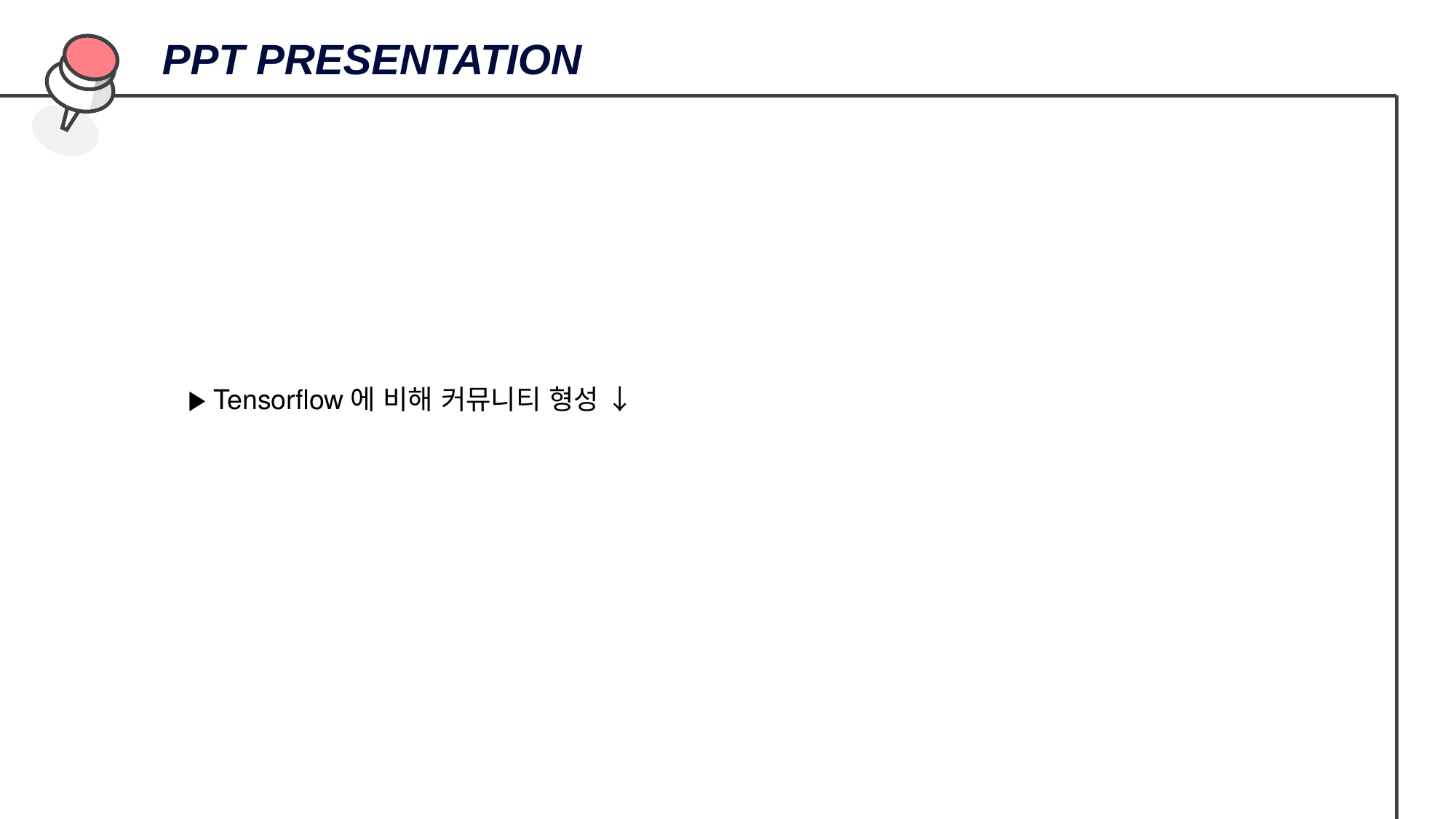

PPT PRESENTATION

▶ Tensorflow에 비해 커뮤니티 형성 ↓